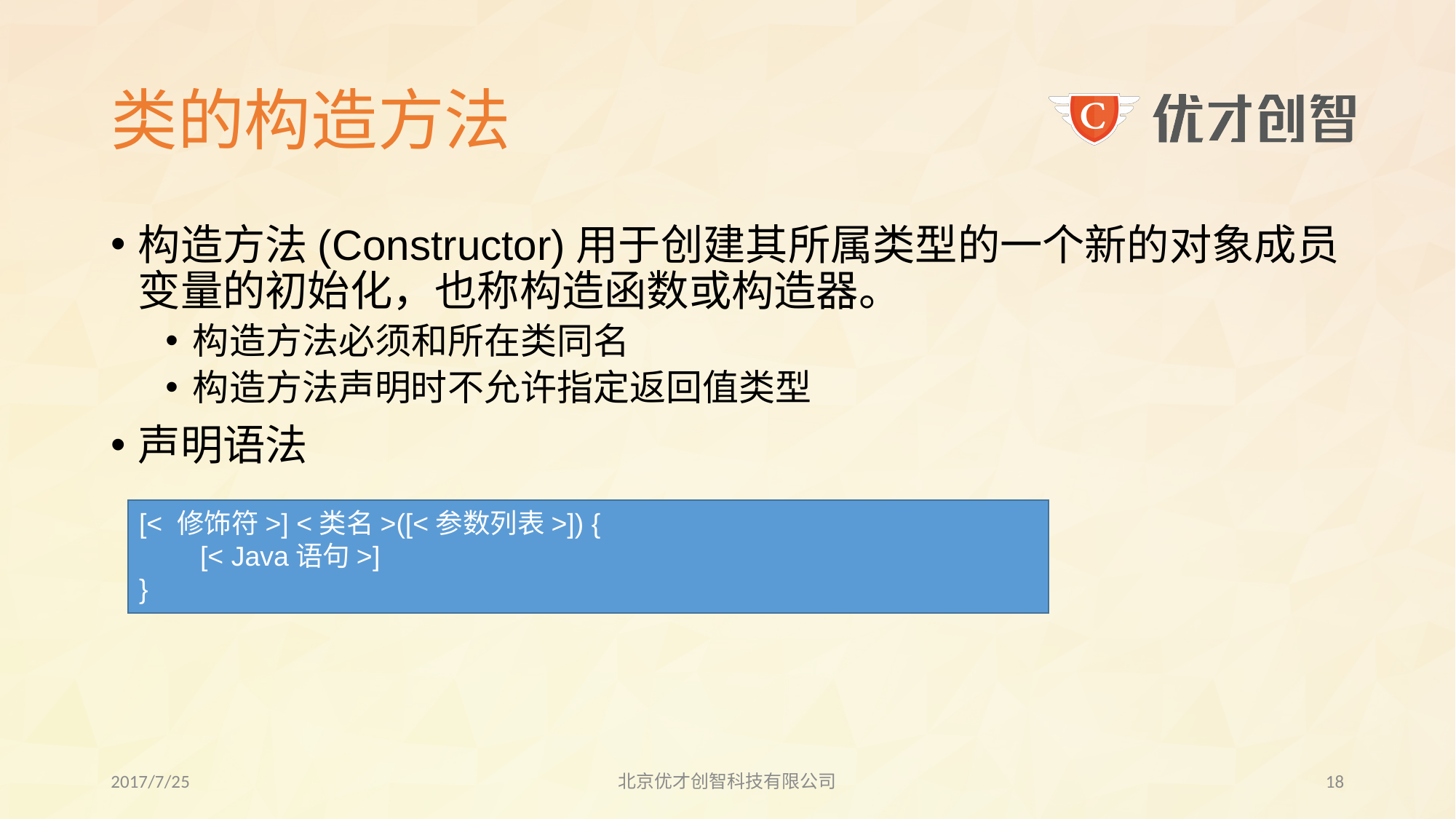

# 类的构造方法
构造方法(Constructor)用于创建其所属类型的一个新的对象成员变量的初始化，也称构造函数或构造器。
构造方法必须和所在类同名
构造方法声明时不允许指定返回值类型
声明语法
[< 修饰符>] <类名>([<参数列表>]) {
        [< Java语句>]
}
2017/7/25
北京优才创智科技有限公司
18